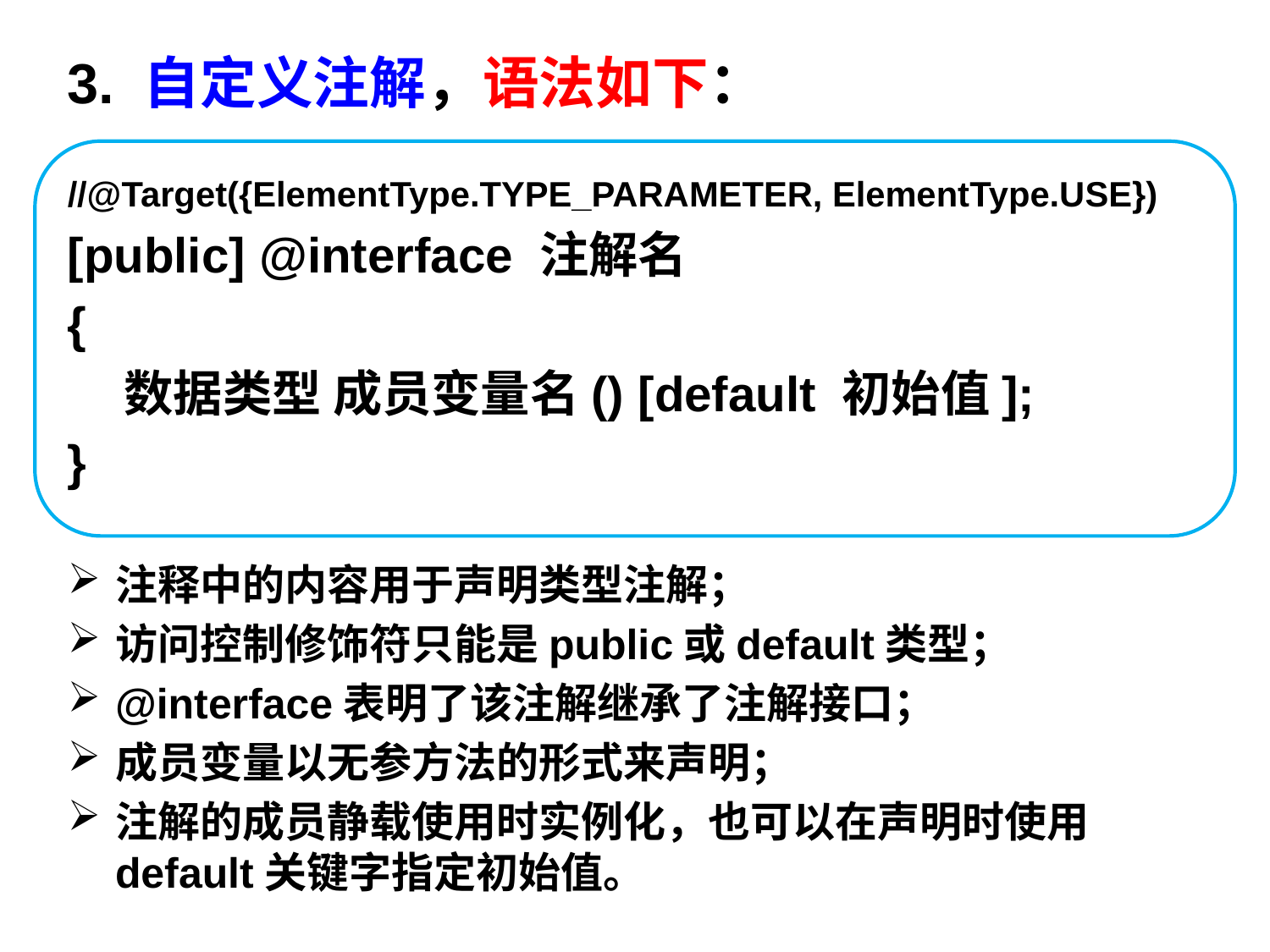

3. 自定义注解，语法如下：

//@Target({ElementType.TYPE_PARAMETER, ElementType.USE})
[public] @interface 注解名
{
    数据类型 成员变量名() [default 初始值];
}

注释中的内容用于声明类型注解；
访问控制修饰符只能是public或default类型；
@interface表明了该注解继承了注解接口；
成员变量以无参方法的形式来声明；
注解的成员静载使用时实例化，也可以在声明时使用default关键字指定初始值。